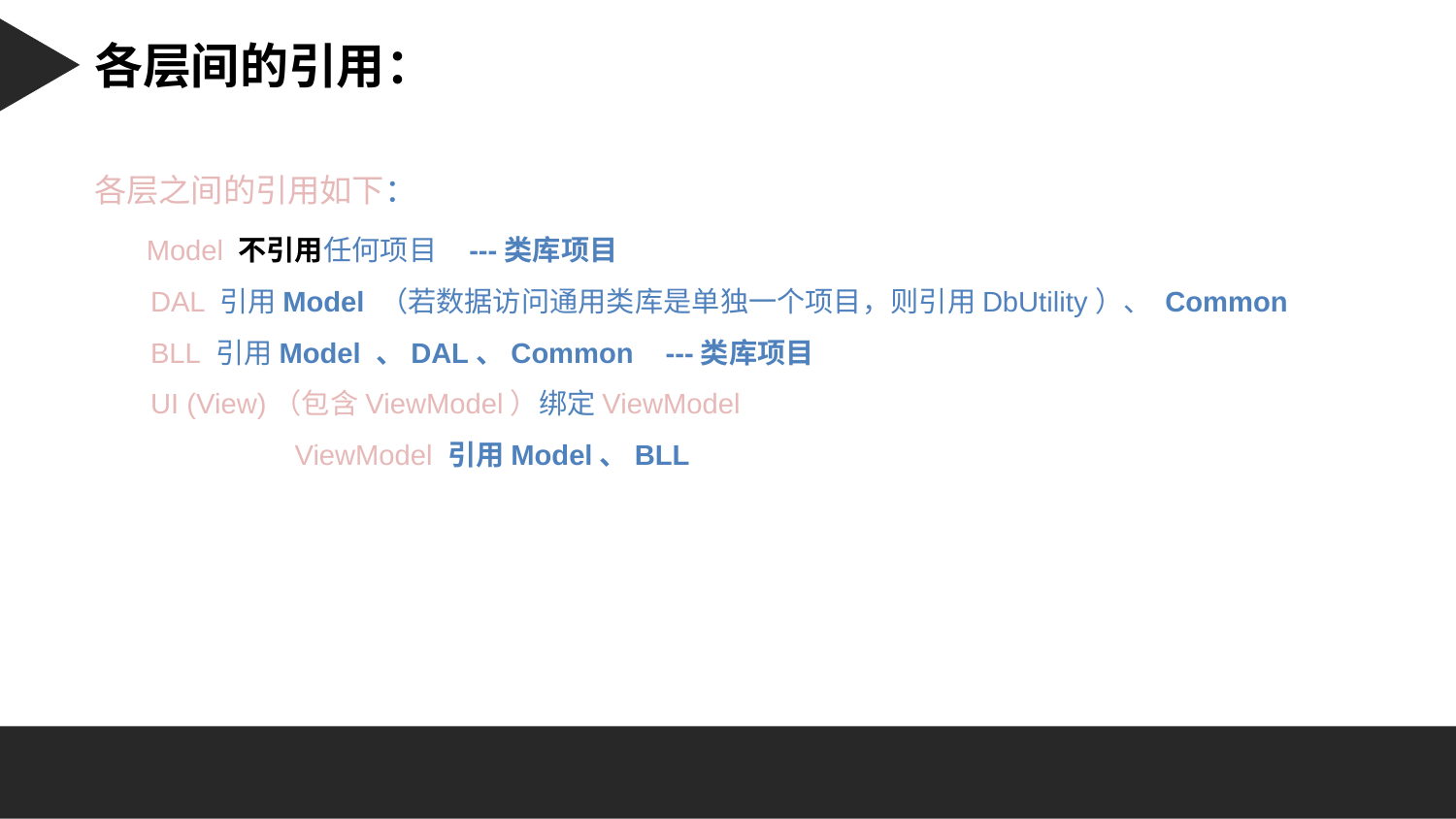

Character 字符串：

各层间的引用：
各层之间的引用如下：
      Model 不引用任何项目    ---类库项目
       DAL 引用Model （若数据访问通用类库是单独一个项目，则引用DbUtility）、 Common
       BLL 引用Model 、DAL、Common    ---类库项目
       UI (View)（包含ViewModel）绑定ViewModel
                         ViewModel 引用Model、BLL